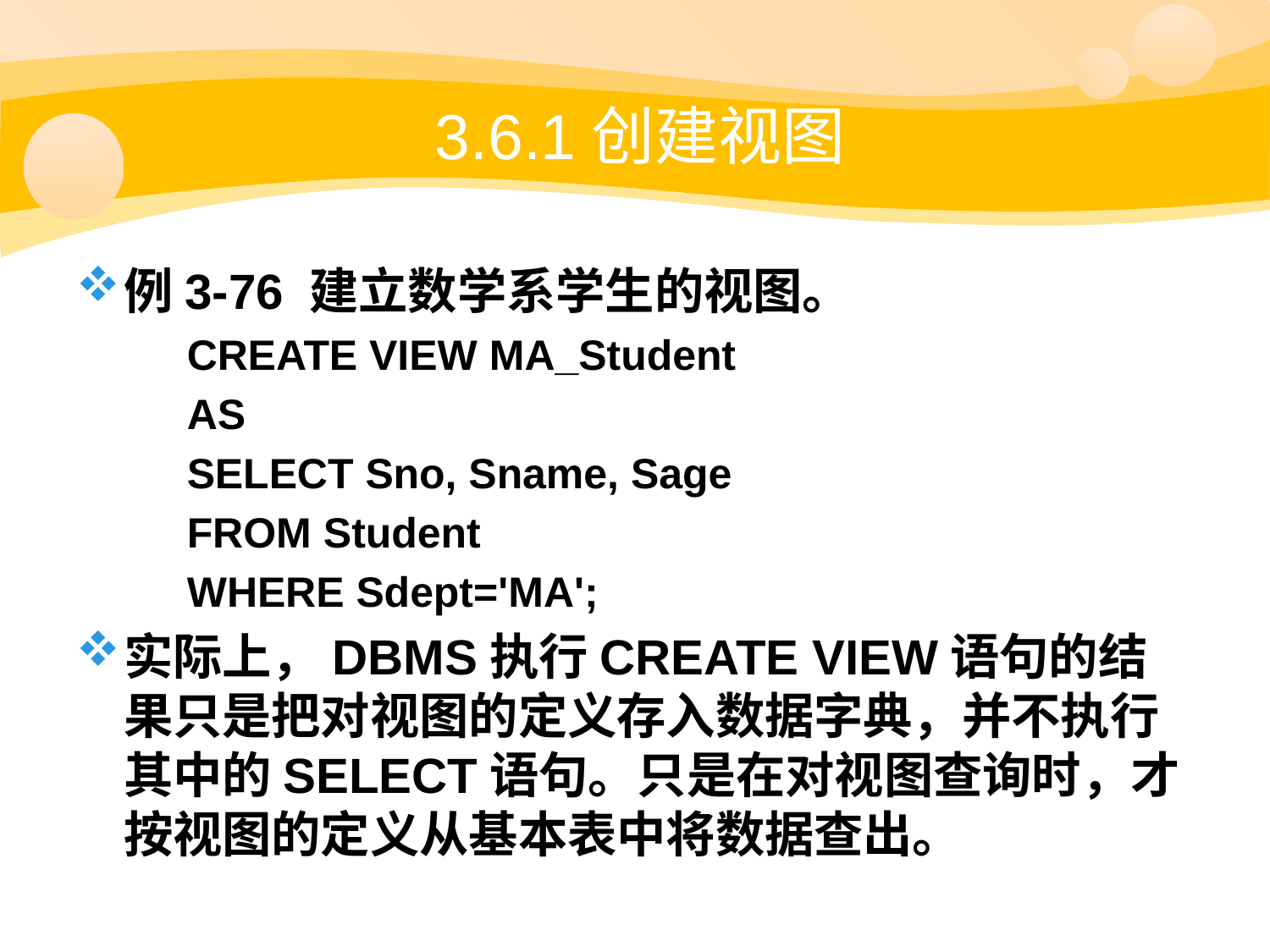

# 3.6.1创建视图
例3-76 建立数学系学生的视图。
    CREATE VIEW MA_Student
    AS
    SELECT Sno, Sname, Sage
    FROM Student
    WHERE Sdept='MA';
实际上，DBMS执行CREATE VIEW语句的结果只是把对视图的定义存入数据字典，并不执行其中的SELECT语句。只是在对视图查询时，才按视图的定义从基本表中将数据查出。